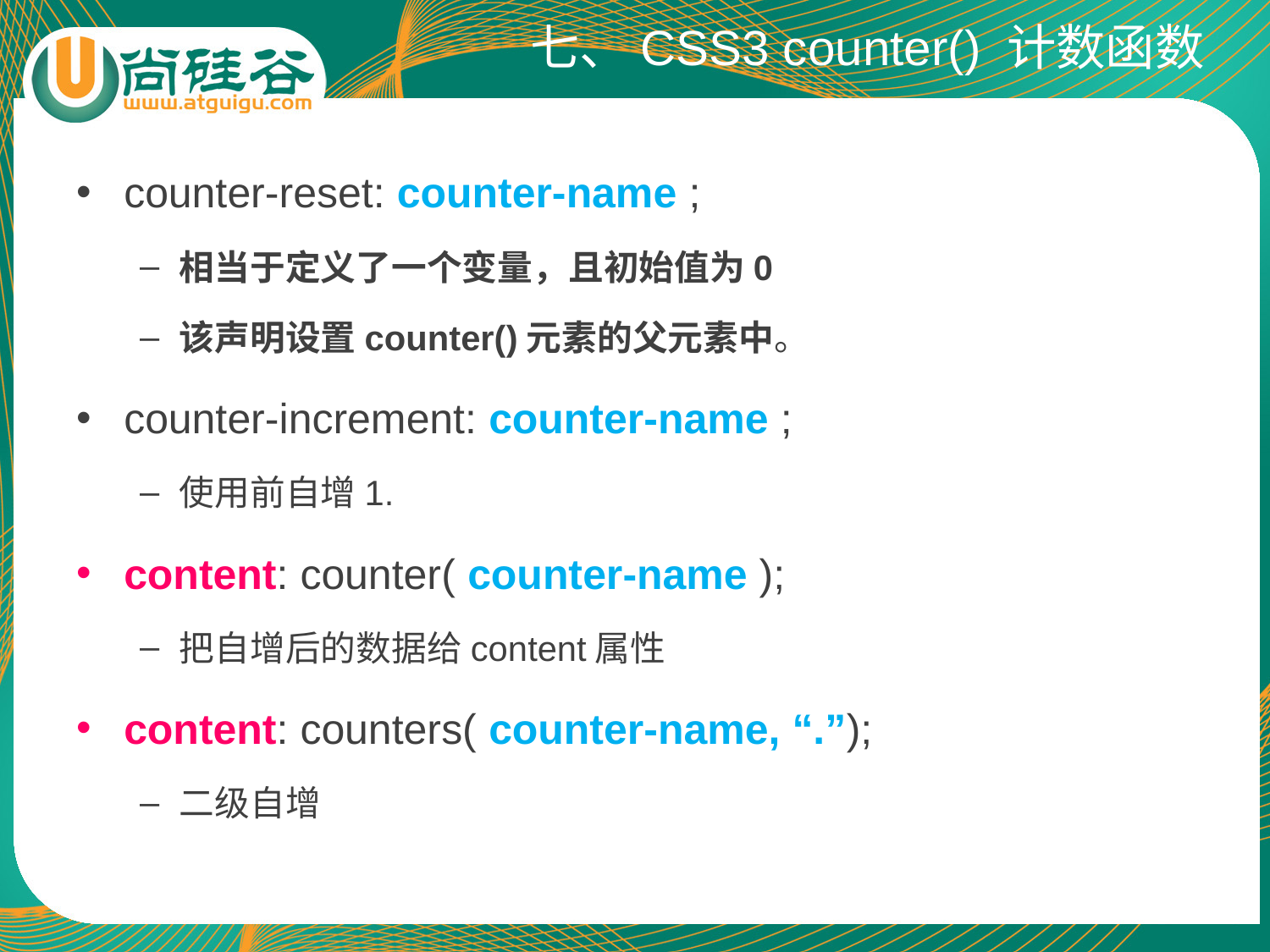

# 七、CSS3 counter() 计数函数
counter-reset: counter-name ;
相当于定义了一个变量，且初始值为0
该声明设置counter()元素的父元素中。
counter-increment: counter-name ;
使用前自增1.
content: counter( counter-name );
把自增后的数据给content属性
content: counters( counter-name, “.”);
二级自增